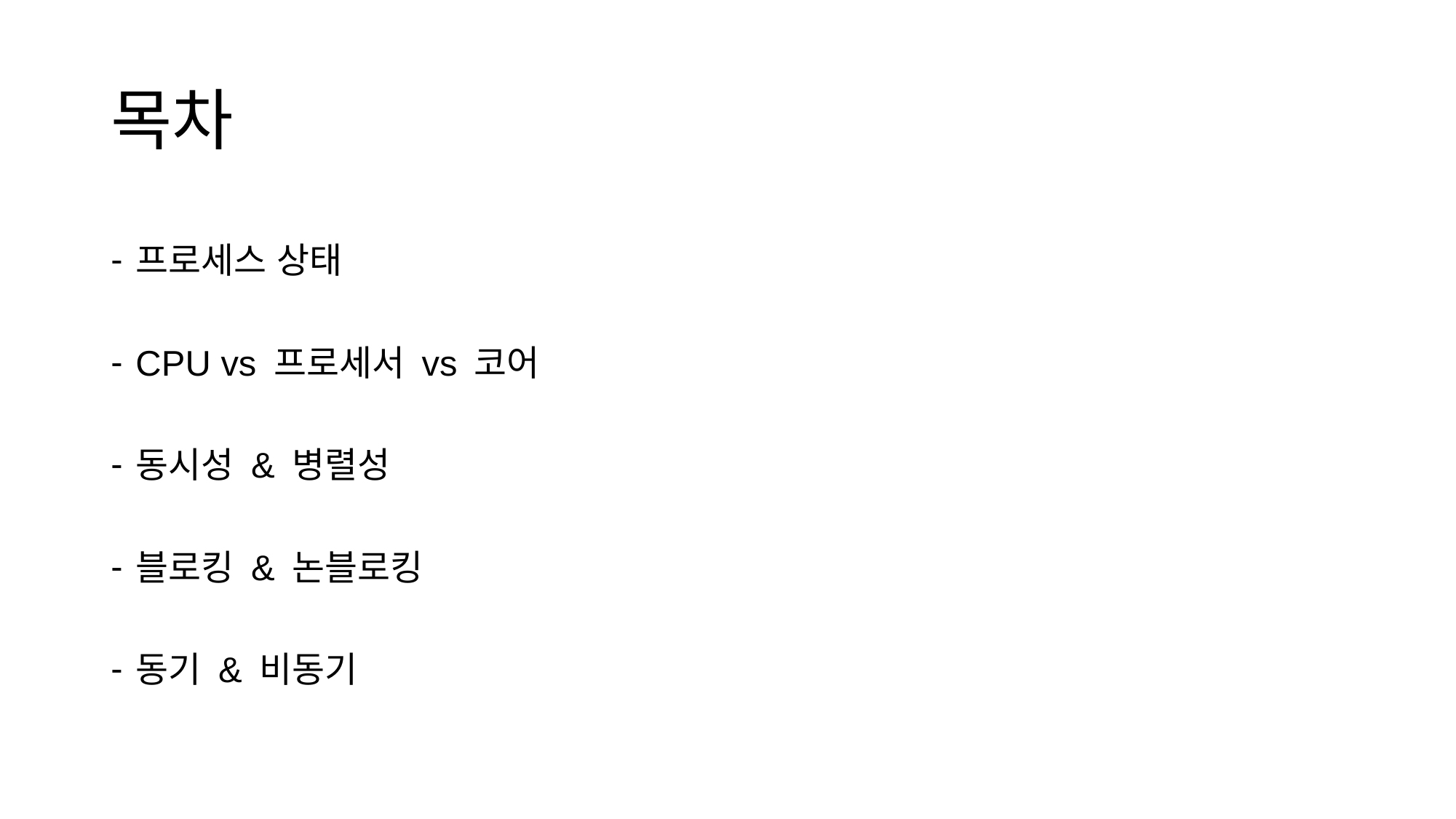

# 목차

프로세스 상태

CPU vs 프로세서 vs 코어

동시성 & 병렬성

블로킹 & 논블로킹

동기 & 비동기